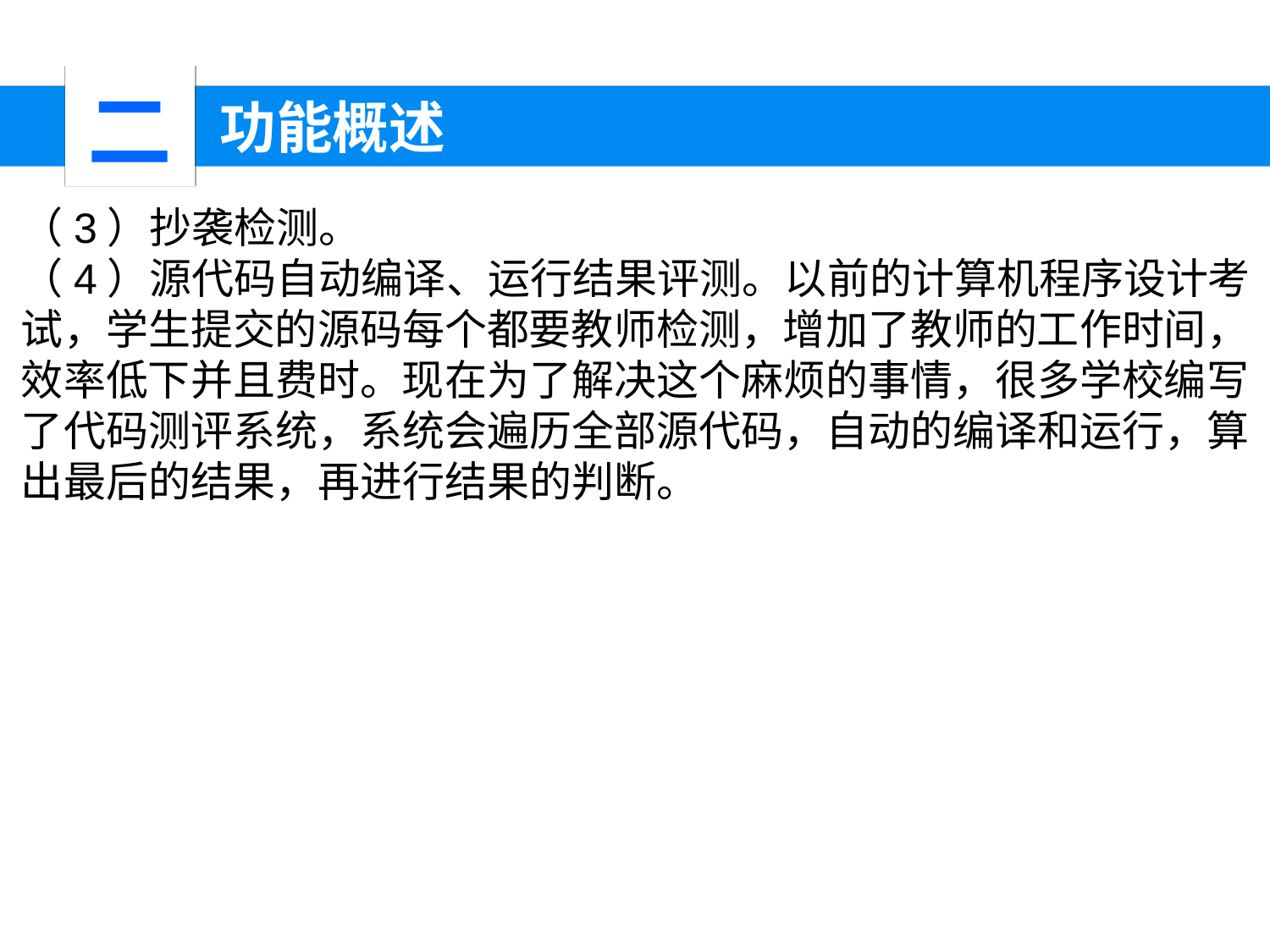

二
               功能概述
（3）抄袭检测。
（4）源代码自动编译、运行结果评测。以前的计算机程序设计考试，学生提交的源码每个都要教师检测，增加了教师的工作时间，效率低下并且费时。现在为了解决这个麻烦的事情，很多学校编写了代码测评系统，系统会遍历全部源代码，自动的编译和运行，算出最后的结果，再进行结果的判断。

XXXX年
XXXX年